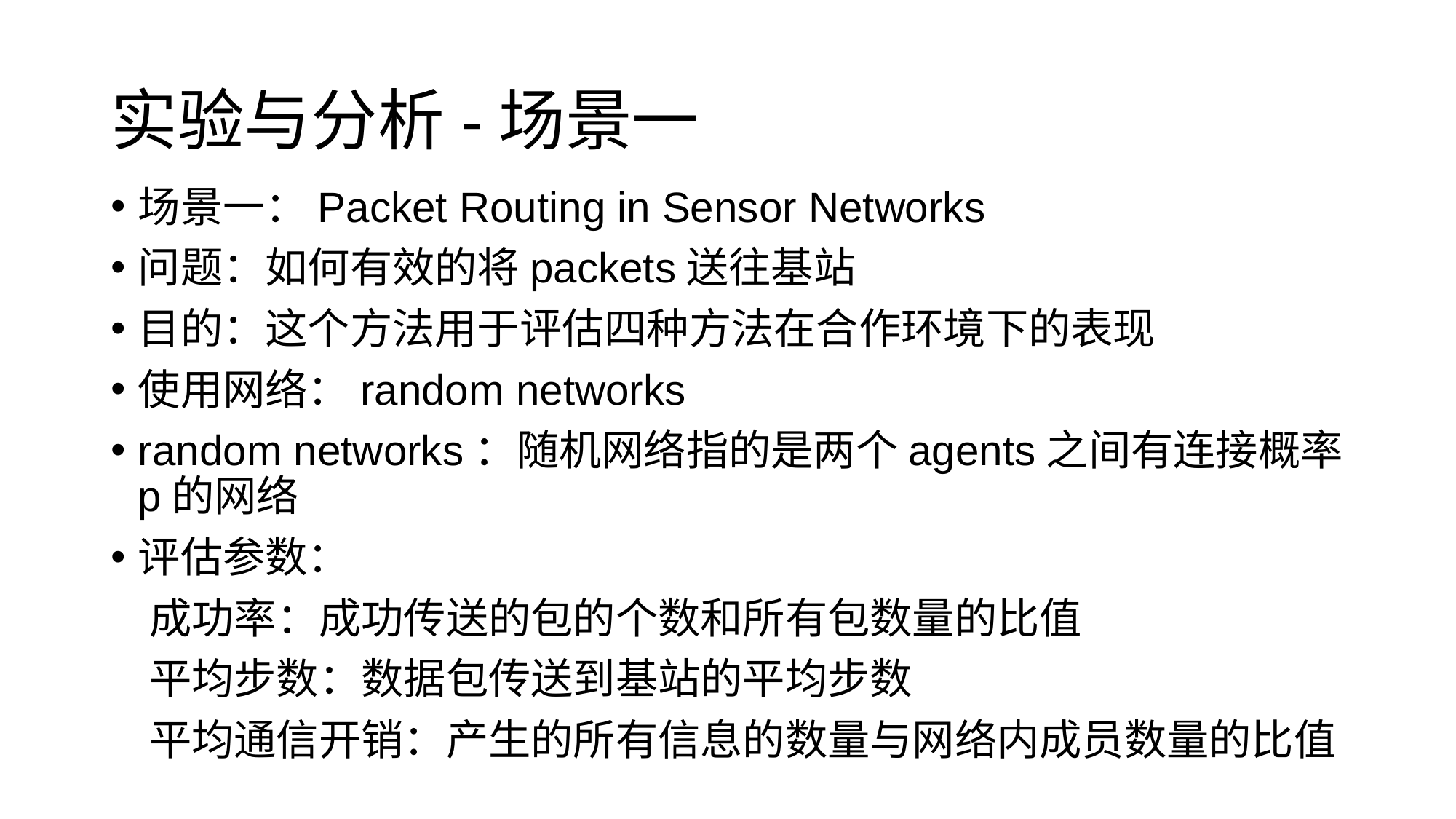

# 实验与分析-场景一
场景一：Packet Routing in Sensor Networks
问题：如何有效的将packets送往基站
目的：这个方法用于评估四种方法在合作环境下的表现
使用网络：random networks
random networks：随机网络指的是两个agents之间有连接概率p的网络
评估参数：
   成功率：成功传送的包的个数和所有包数量的比值
   平均步数：数据包传送到基站的平均步数
   平均通信开销：产生的所有信息的数量与网络内成员数量的比值